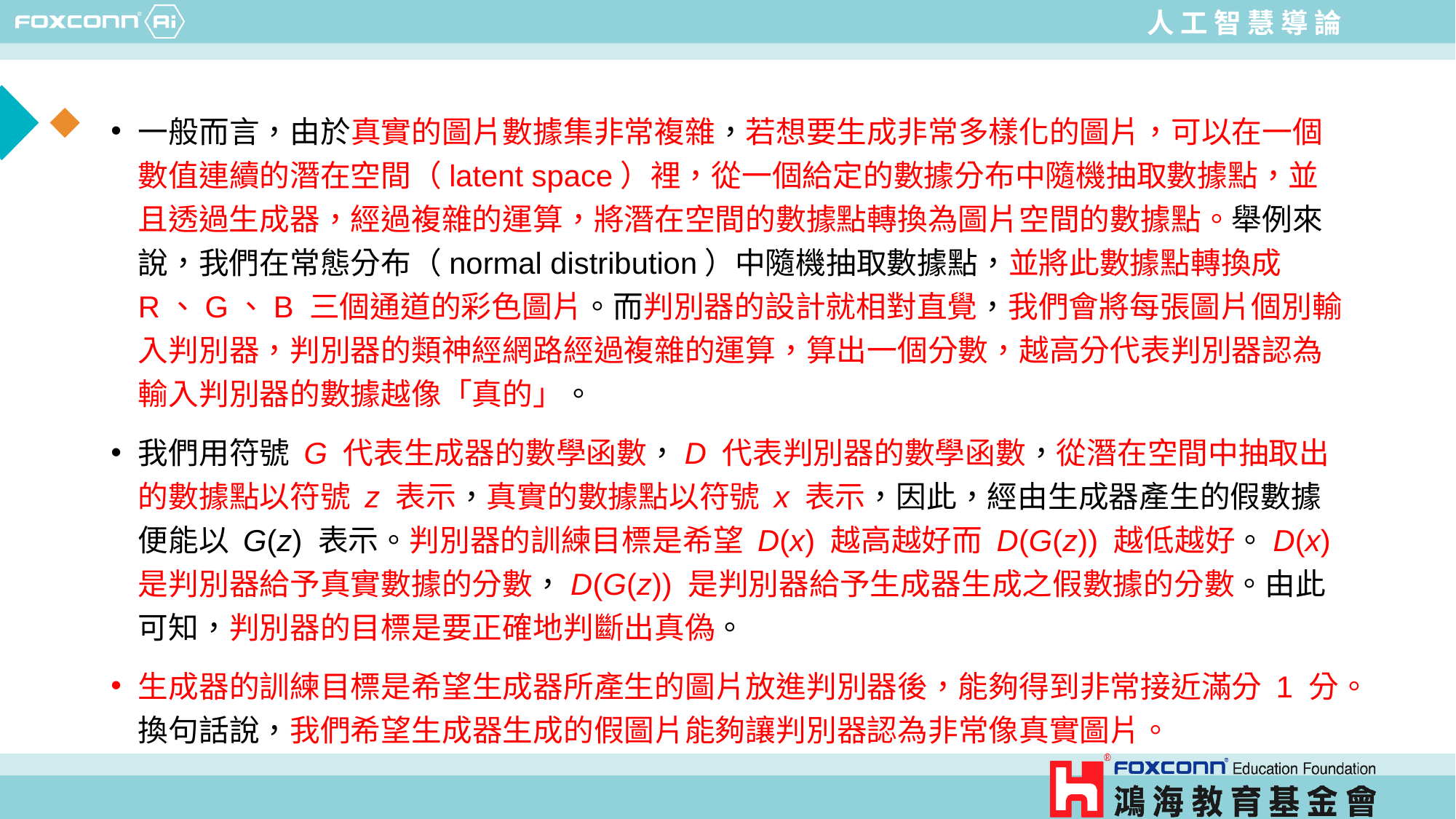

#
一般而言，由於真實的圖片數據集非常複雜，若想要生成非常多樣化的圖片，可以在一個數值連續的潛在空間（latent space）裡，從一個給定的數據分布中隨機抽取數據點，並且透過生成器，經過複雜的運算，將潛在空間的數據點轉換為圖片空間的數據點。舉例來說，我們在常態分布（normal distribution）中隨機抽取數據點，並將此數據點轉換成 R、G、B 三個通道的彩色圖片。而判別器的設計就相對直覺，我們會將每張圖片個別輸入判別器，判別器的類神經網路經過複雜的運算，算出一個分數，越高分代表判別器認為輸入判別器的數據越像「真的」。
我們用符號 G 代表生成器的數學函數，D 代表判別器的數學函數，從潛在空間中抽取出的數據點以符號 z 表示，真實的數據點以符號 x 表示，因此，經由生成器產生的假數據便能以 G(z) 表示。判別器的訓練目標是希望 D(x) 越高越好而 D(G(z)) 越低越好。D(x) 是判別器給予真實數據的分數，D(G(z)) 是判別器給予生成器生成之假數據的分數。由此可知，判別器的目標是要正確地判斷出真偽。
生成器的訓練目標是希望生成器所產生的圖片放進判別器後，能夠得到非常接近滿分 1 分。換句話說，我們希望生成器生成的假圖片能夠讓判別器認為非常像真實圖片。